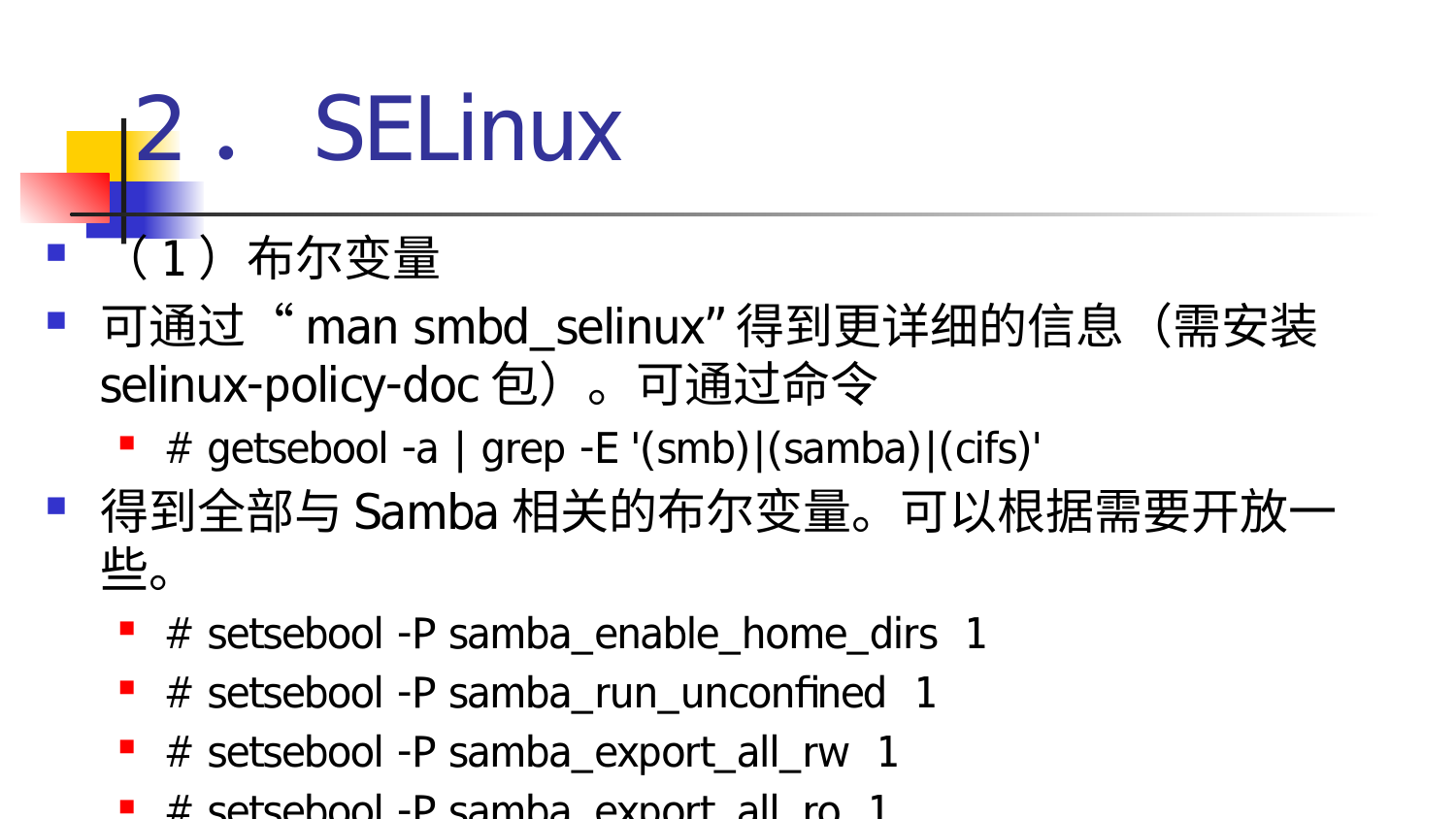

# 2．SELinux
（1）布尔变量
可通过“man smbd_selinux”得到更详细的信息（需安装selinux-policy-doc包）。可通过命令
# getsebool -a | grep -E '(smb)|(samba)|(cifs)'
得到全部与Samba相关的布尔变量。可以根据需要开放一些。
# setsebool -P samba_enable_home_dirs  1
# setsebool -P samba_run_unconfined  1
# setsebool -P samba_export_all_rw  1
# setsebool -P samba_export_all_ro  1